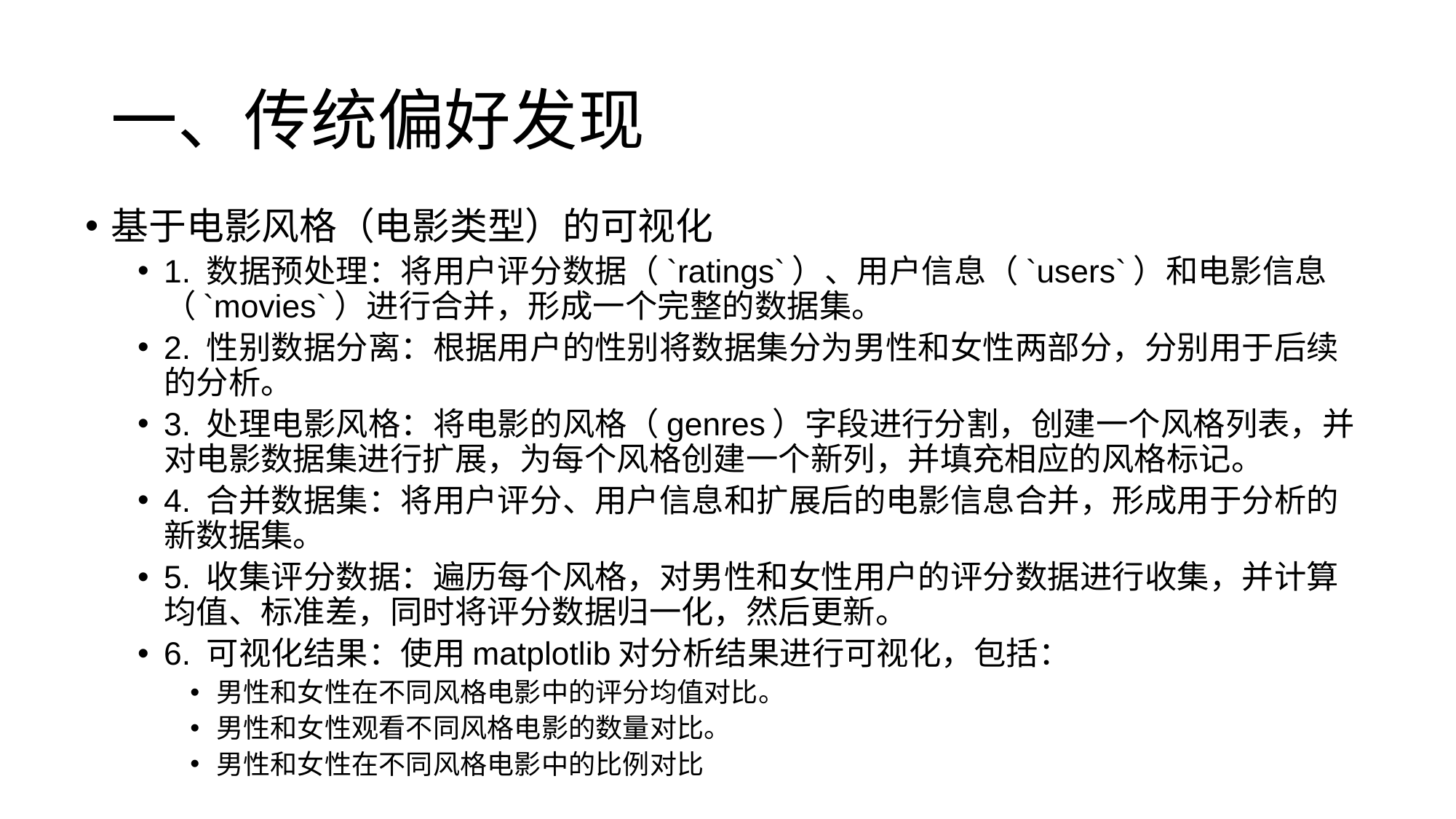

# 一、传统偏好发现
基于电影风格（电影类型）的可视化
1. 数据预处理：将用户评分数据（`ratings`）、用户信息（`users`）和电影信息（`movies`）进行合并，形成一个完整的数据集。
2. 性别数据分离：根据用户的性别将数据集分为男性和女性两部分，分别用于后续的分析。
3. 处理电影风格：将电影的风格（genres）字段进行分割，创建一个风格列表，并对电影数据集进行扩展，为每个风格创建一个新列，并填充相应的风格标记。
4. 合并数据集：将用户评分、用户信息和扩展后的电影信息合并，形成用于分析的新数据集。
5. 收集评分数据：遍历每个风格，对男性和女性用户的评分数据进行收集，并计算均值、标准差，同时将评分数据归一化，然后更新。
6. 可视化结果：使用matplotlib对分析结果进行可视化，包括：
男性和女性在不同风格电影中的评分均值对比。
男性和女性观看不同风格电影的数量对比。
男性和女性在不同风格电影中的比例对比